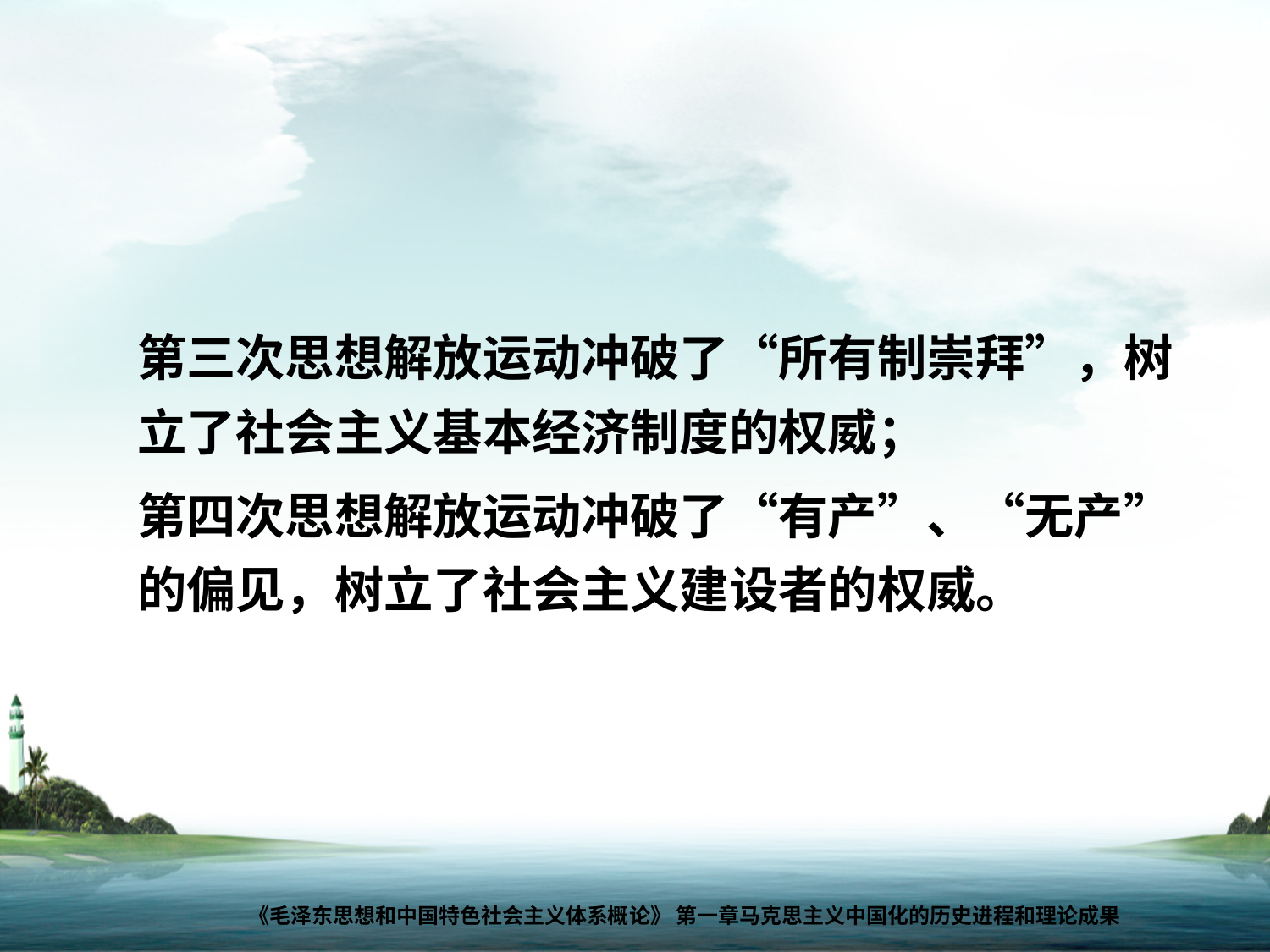

第三次思想解放运动冲破了“所有制崇拜”，树立了社会主义基本经济制度的权威；
第四次思想解放运动冲破了“有产”、“无产”的偏见，树立了社会主义建设者的权威。
《毛泽东思想和中国特色社会主义体系概论》 第一章马克思主义中国化的历史进程和理论成果